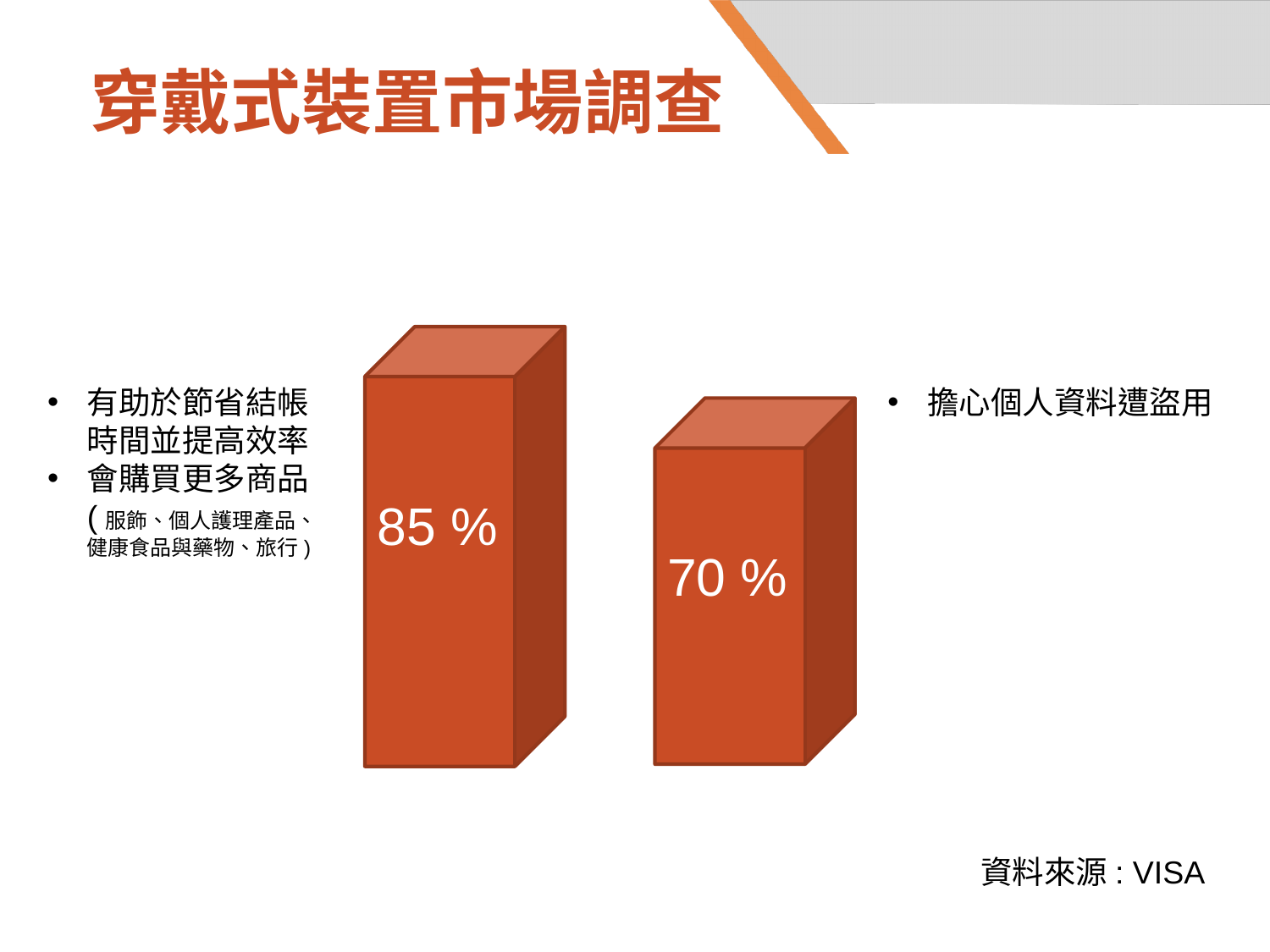

# 穿戴式裝置市場調查

有助於節省結帳時間並提高效率
會購買更多商品(服飾、個人護理產品、健康食品與藥物、旅行)

擔心個人資料遭盜用

85 %
70 %
資料來源: VISA